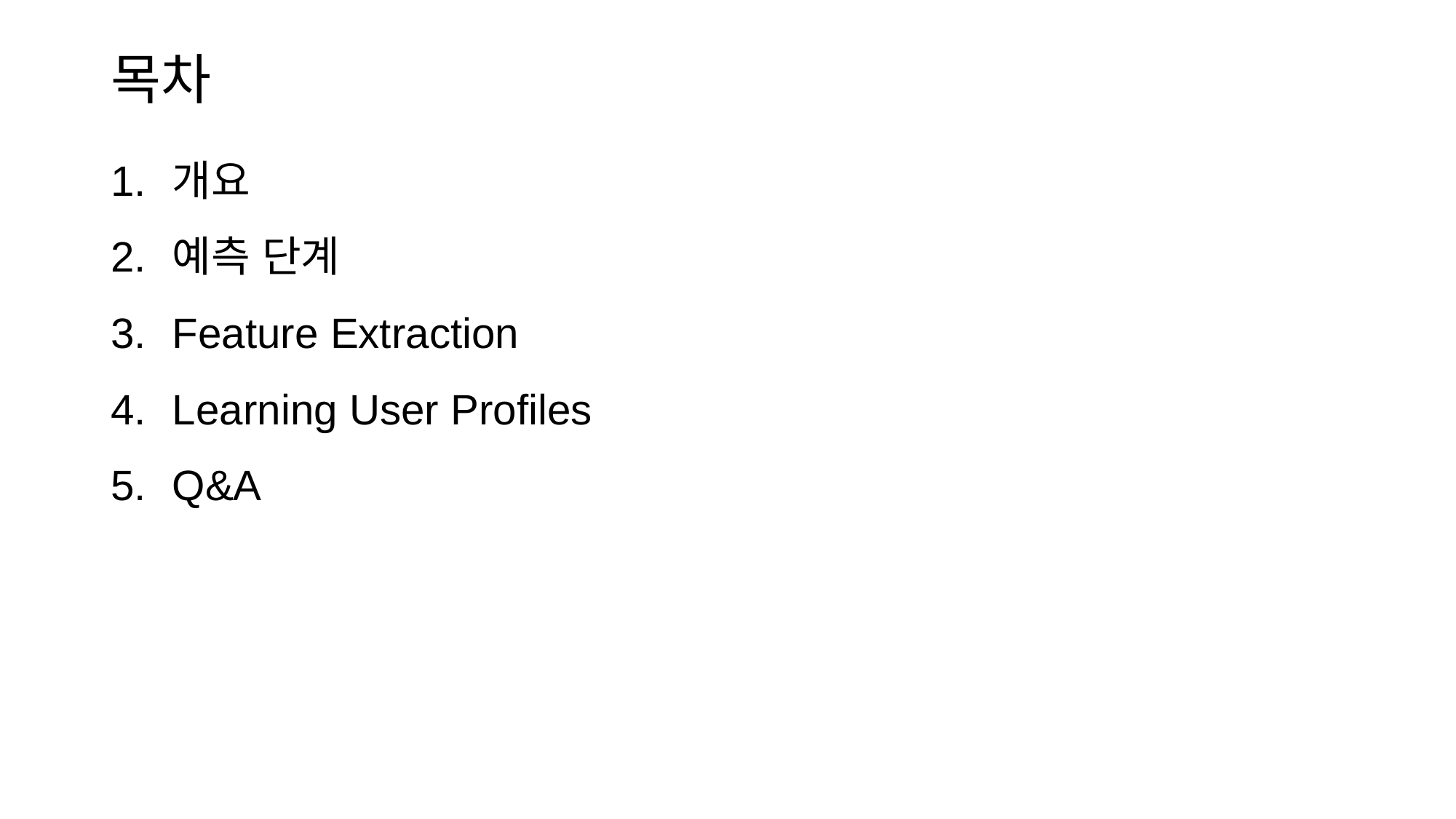

# 목차
개요
예측 단계
Feature Extraction
Learning User Profiles
Q&A